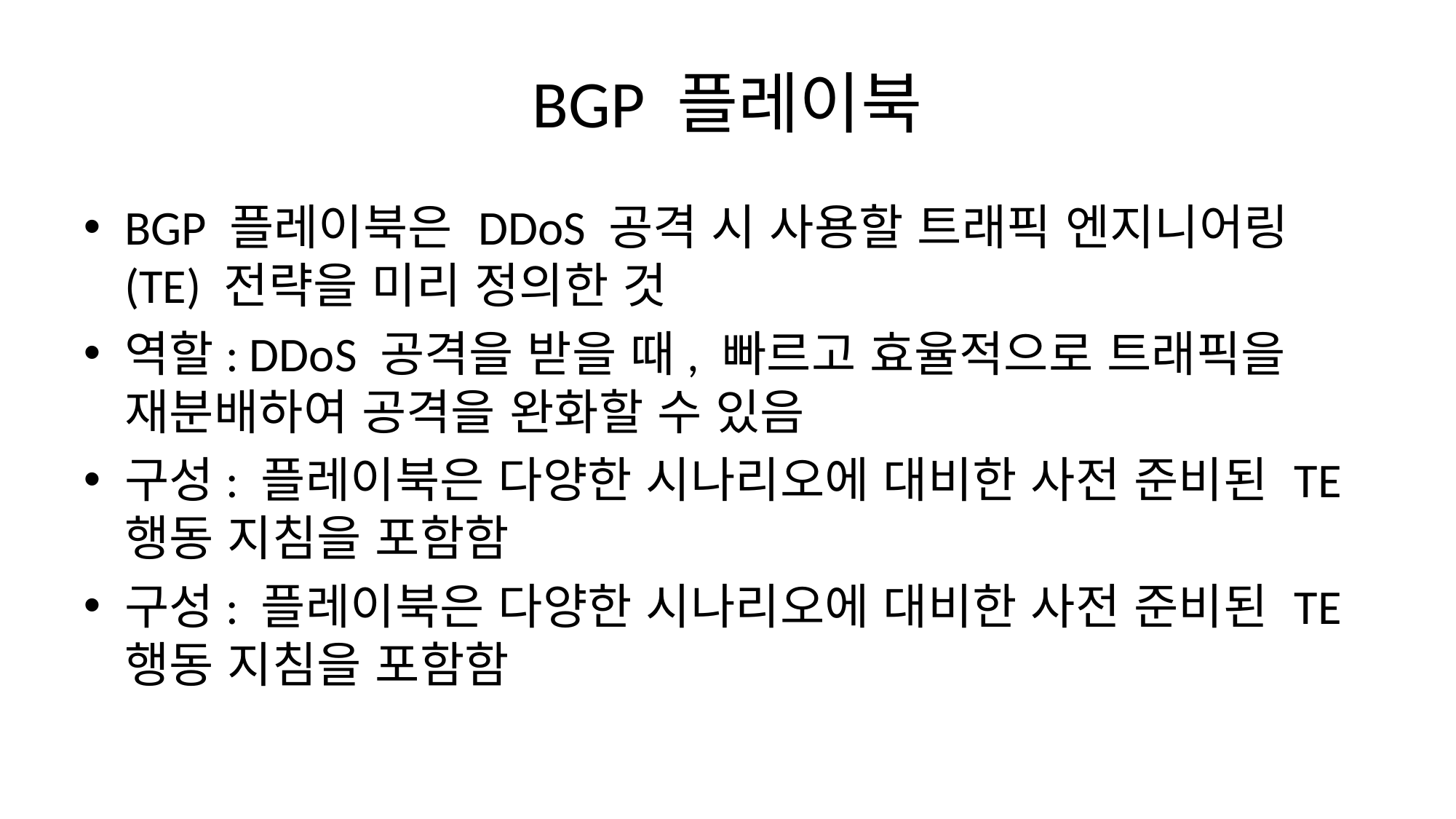

# BGP 플레이북
BGP 플레이북은 DDoS 공격 시 사용할 트래픽 엔지니어링(TE) 전략을 미리 정의한 것
역할: DDoS 공격을 받을 때, 빠르고 효율적으로 트래픽을 재분배하여 공격을 완화할 수 있음
구성: 플레이북은 다양한 시나리오에 대비한 사전 준비된 TE 행동 지침을 포함함
구성: 플레이북은 다양한 시나리오에 대비한 사전 준비된 TE 행동 지침을 포함함